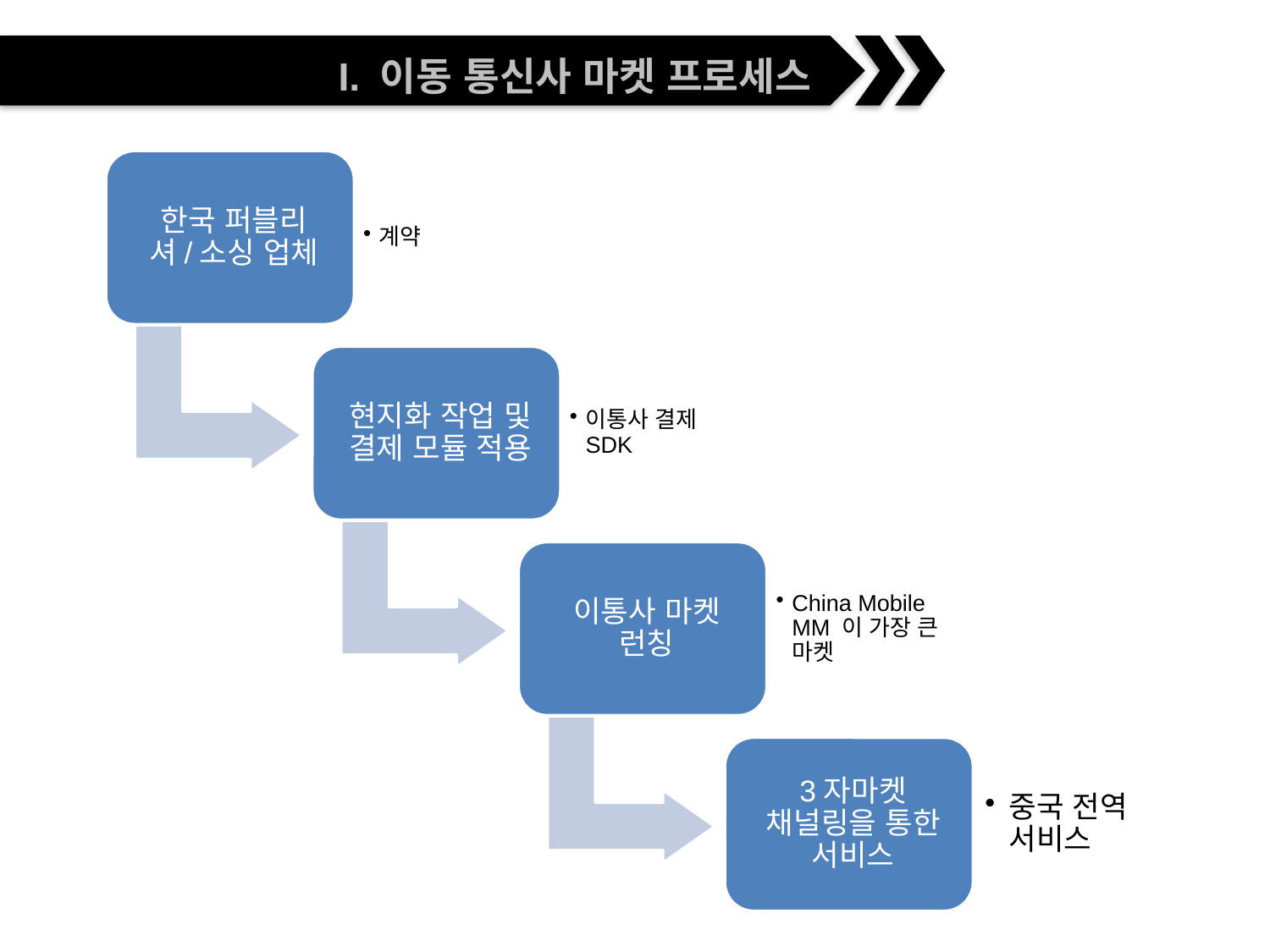

I. 이동 통신사 마켓 프로세스
한국 퍼블리셔/소싱 업체
계약
현지화 작업 및 결제 모듈 적용
이통사 결제 SDK
이통사 마켓 런칭
China Mobile MM 이 가장 큰 마켓
3자마켓 채널링을 통한 서비스
중국 전역 서비스